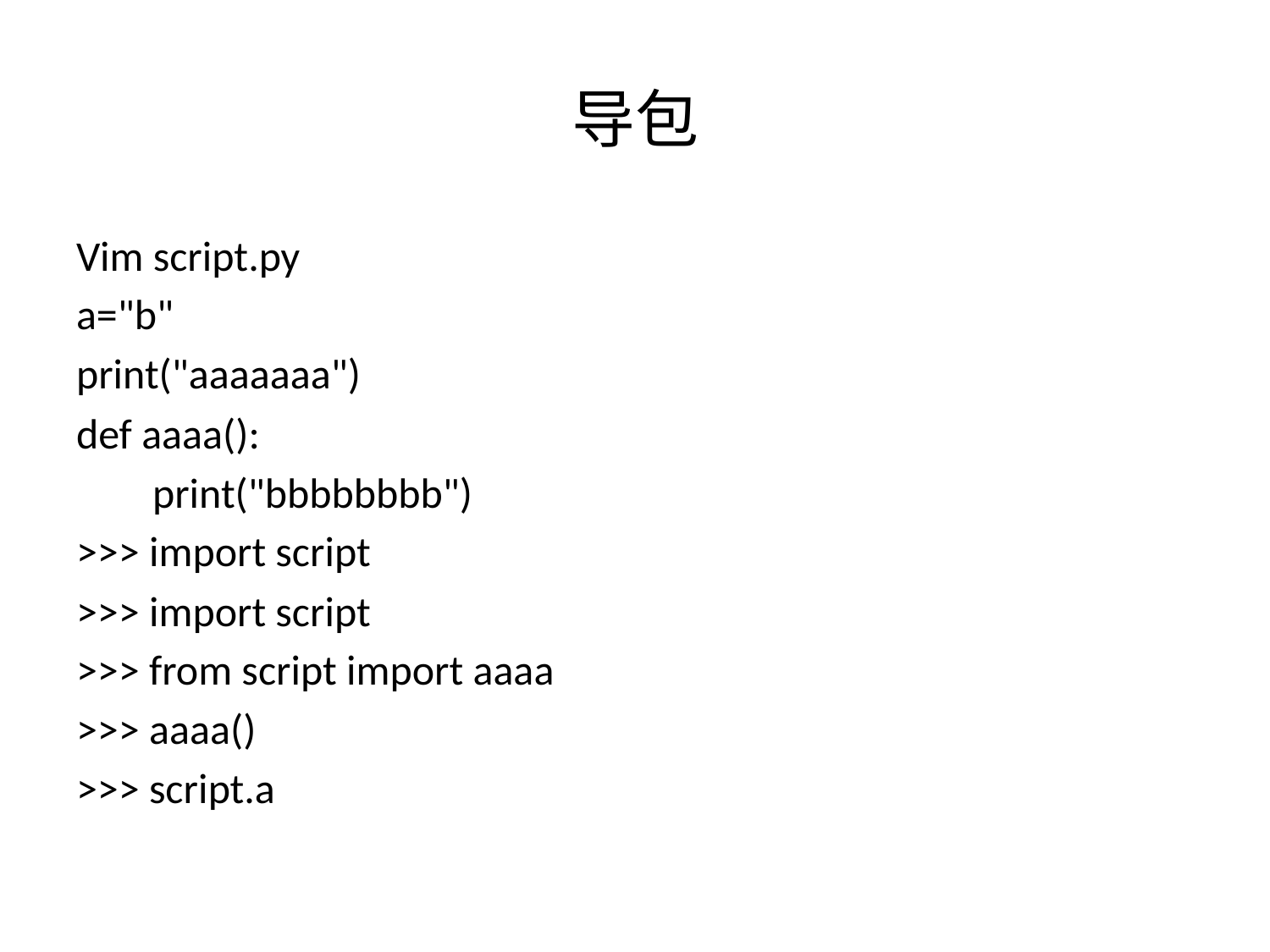

# 导包
Vim script.py
a="b"
print("aaaaaaa")
def aaaa():
        print("bbbbbbbb")
>>> import script
>>> import script
>>> from script import aaaa
>>> aaaa()
>>> script.a